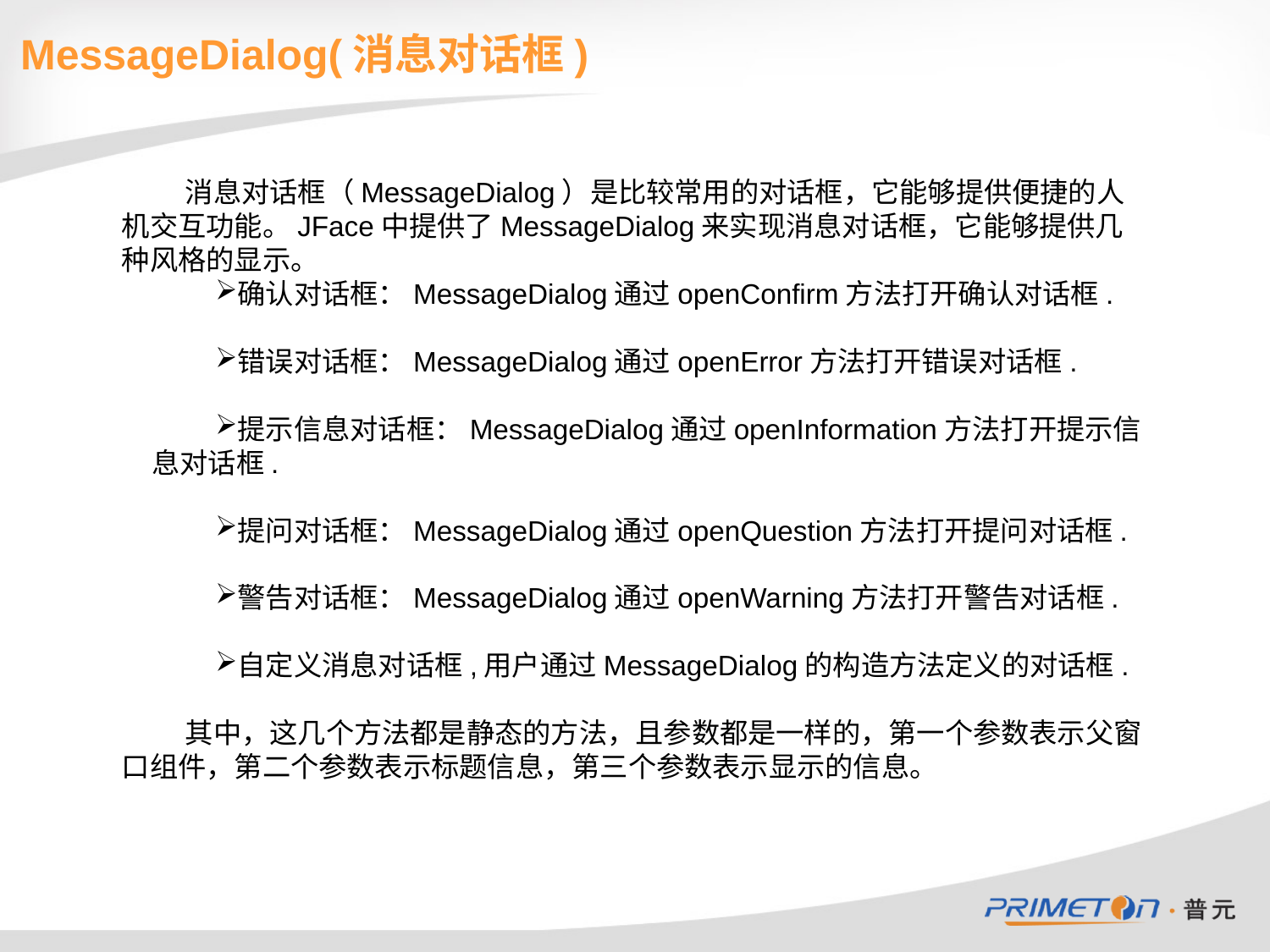

MessageDialog(消息对话框)
消息对话框（MessageDialog）是比较常用的对话框，它能够提供便捷的人机交互功能。JFace中提供了MessageDialog来实现消息对话框，它能够提供几种风格的显示。
确认对话框：MessageDialog通过openConfirm方法打开确认对话框.

错误对话框：MessageDialog通过openError方法打开错误对话框.

提示信息对话框：MessageDialog通过openInformation方法打开提示信息对话框.

提问对话框：MessageDialog通过openQuestion方法打开提问对话框.

警告对话框：MessageDialog通过openWarning方法打开警告对话框.

自定义消息对话框,用户通过MessageDialog的构造方法定义的对话框.

其中，这几个方法都是静态的方法，且参数都是一样的，第一个参数表示父窗口组件，第二个参数表示标题信息，第三个参数表示显示的信息。